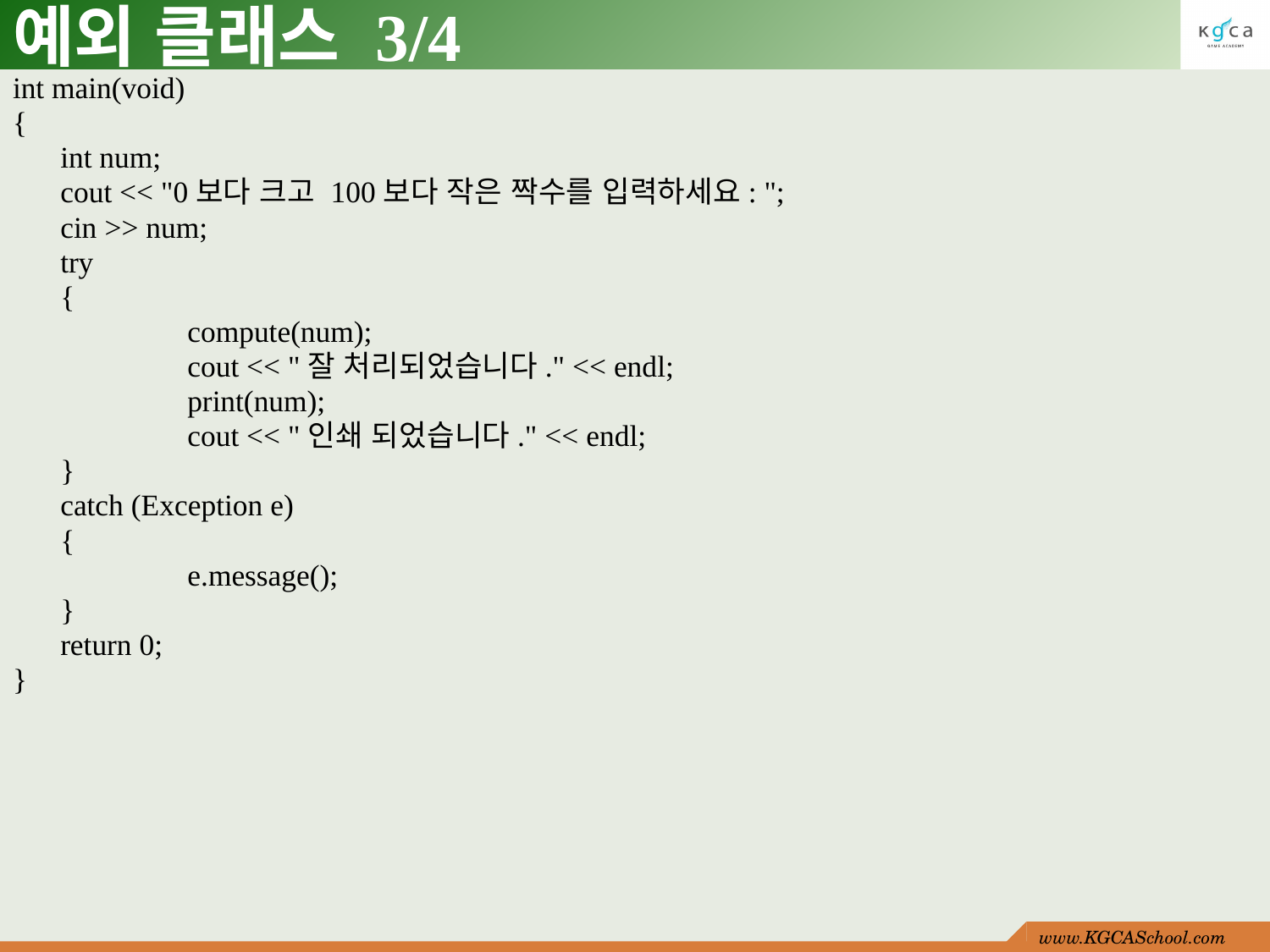

# 예외 클래스 3/4
int main(void)
{
	int num;
	cout << "0보다 크고 100보다 작은 짝수를 입력하세요: ";
	cin >> num;
	try
	{
		compute(num);
		cout << "잘 처리되었습니다." << endl;
		print(num);
		cout << "인쇄 되었습니다." << endl;
	}
	catch (Exception e)
	{
		e.message();
	}
	return 0;
}